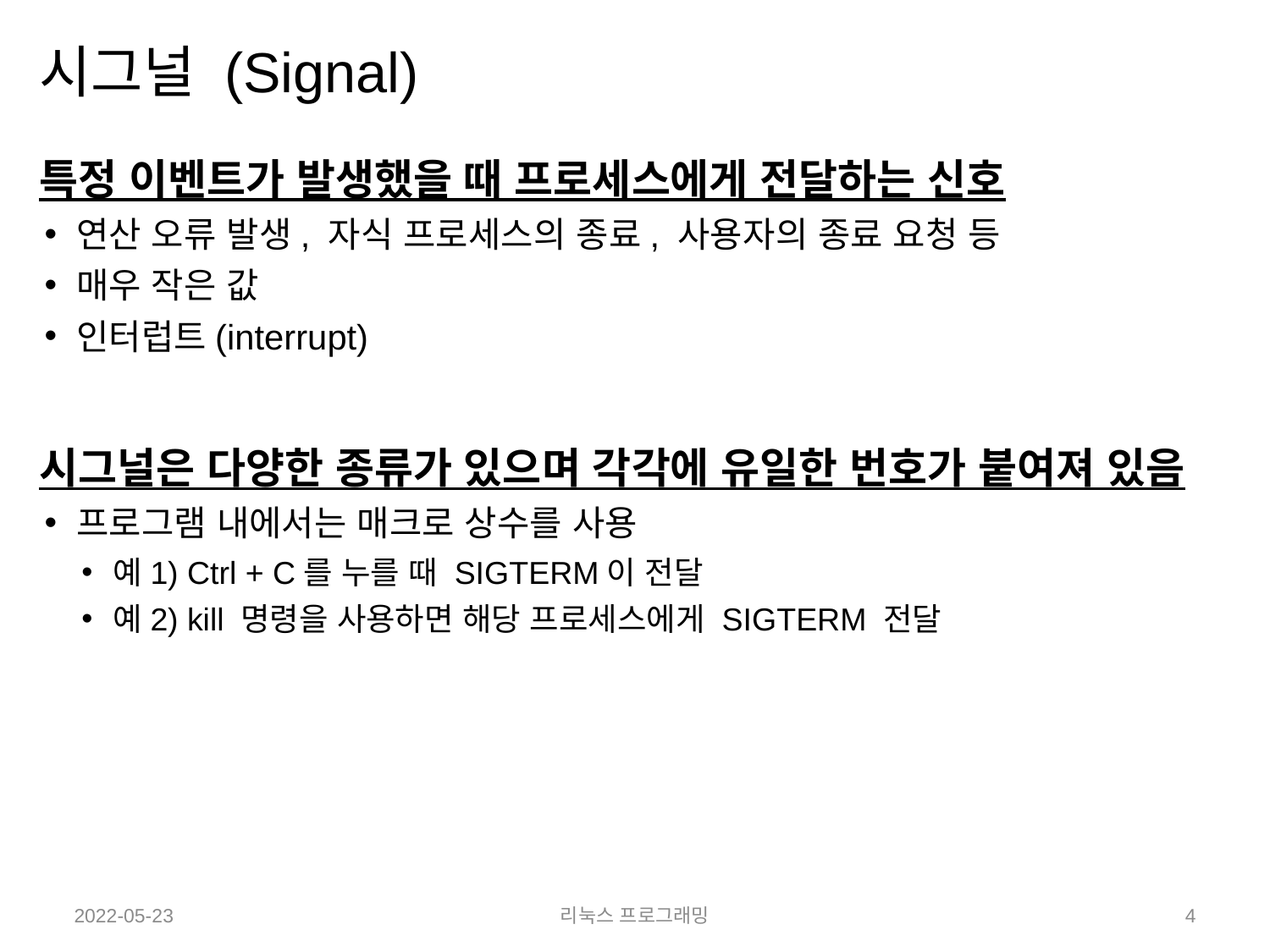

# 시그널 (Signal)
특정 이벤트가 발생했을 때 프로세스에게 전달하는 신호
연산 오류 발생, 자식 프로세스의 종료, 사용자의 종료 요청 등
매우 작은 값
인터럽트(interrupt)

시그널은 다양한 종류가 있으며 각각에 유일한 번호가 붙여져 있음
프로그램 내에서는 매크로 상수를 사용
예1) Ctrl + C를 누를 때 SIGTERM이 전달
예2) kill 명령을 사용하면 해당 프로세스에게 SIGTERM 전달

2022-05-23
리눅스 프로그래밍
4